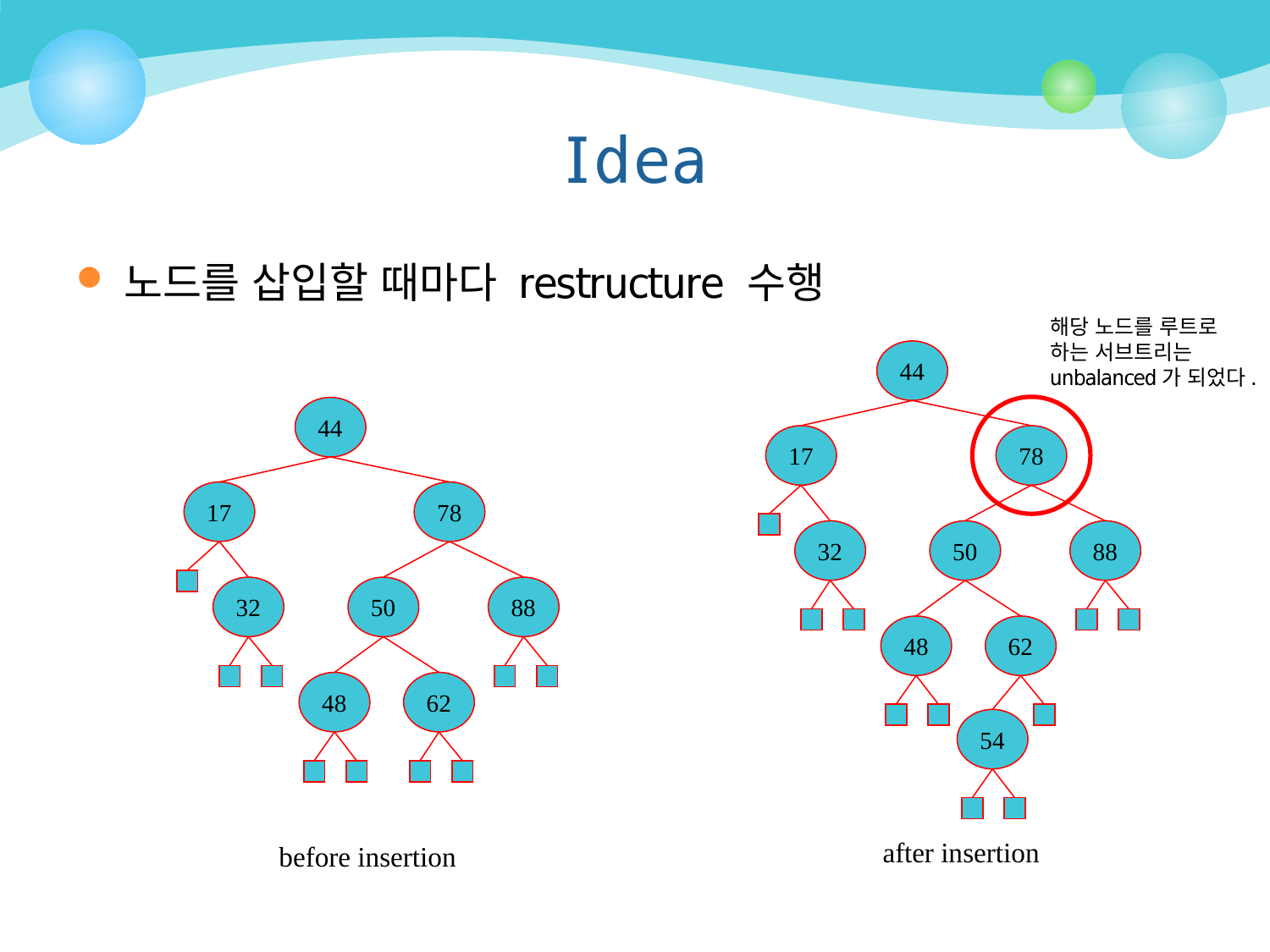

# Idea
노드를 삽입할 때마다 restructure 수행

해당 노드를 루트로 하는 서브트리는 unbalanced가 되었다.
44
17
78

32
50
88

48
62

54

44
17
78

32
50
88

48
62

after insertion
before insertion